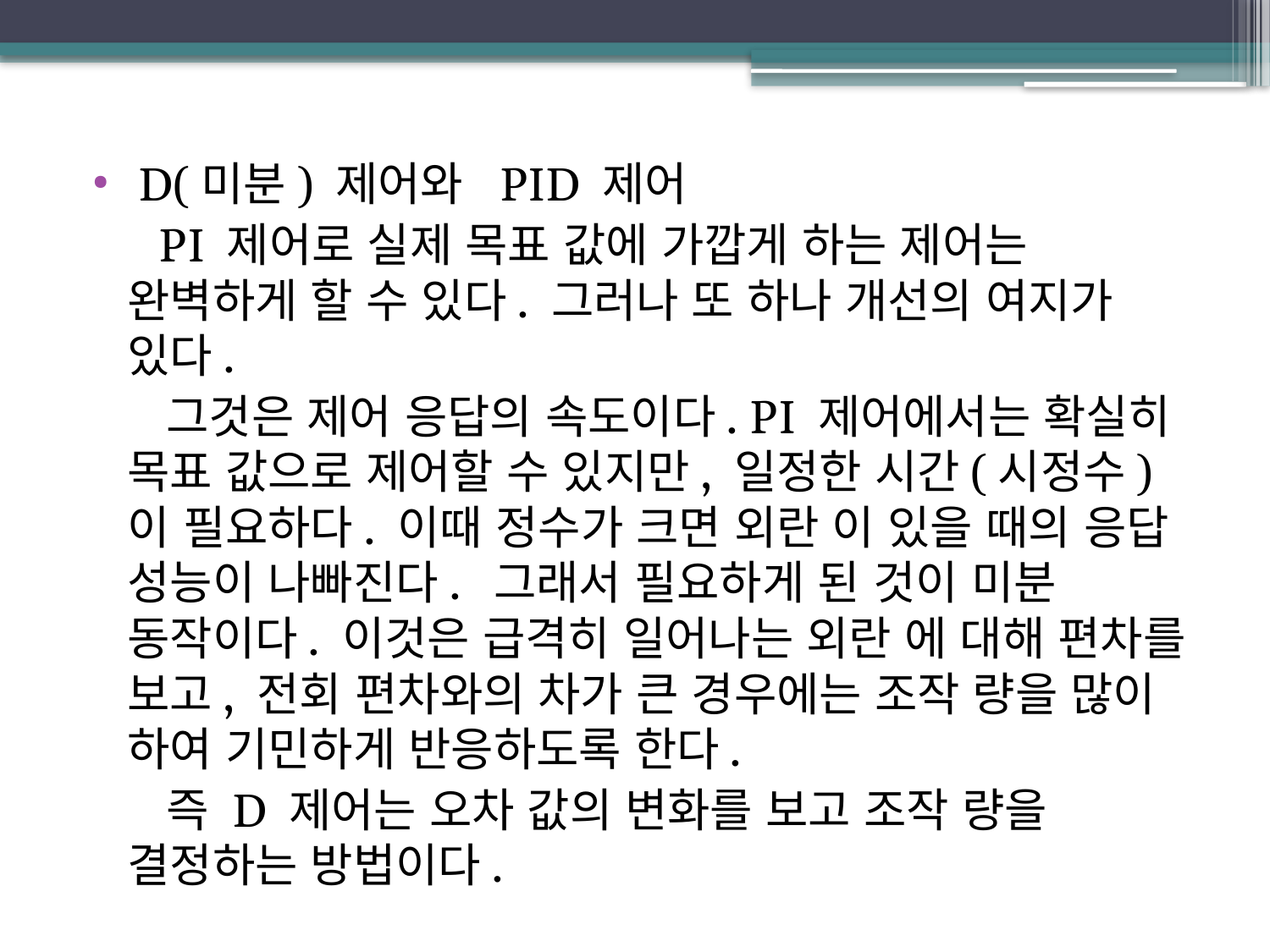

D(미분) 제어와  PID 제어
      PI 제어로 실제 목표 값에 가깝게 하는 제어는 완벽하게 할 수 있다. 그러나 또 하나 개선의 여지가 있다.
     그것은 제어 응답의 속도이다. PI 제어에서는 확실히 목표 값으로 제어할 수 있지만, 일정한 시간(시정수)이 필요하다. 이때 정수가 크면 외란 이 있을 때의 응답 성능이 나빠진다.  그래서 필요하게 된 것이 미분 동작이다. 이것은 급격히 일어나는 외란 에 대해 편차를 보고, 전회 편차와의 차가 큰 경우에는 조작 량을 많이 하여 기민하게 반응하도록 한다.
     즉 D 제어는 오차 값의 변화를 보고 조작 량을 결정하는 방법이다.